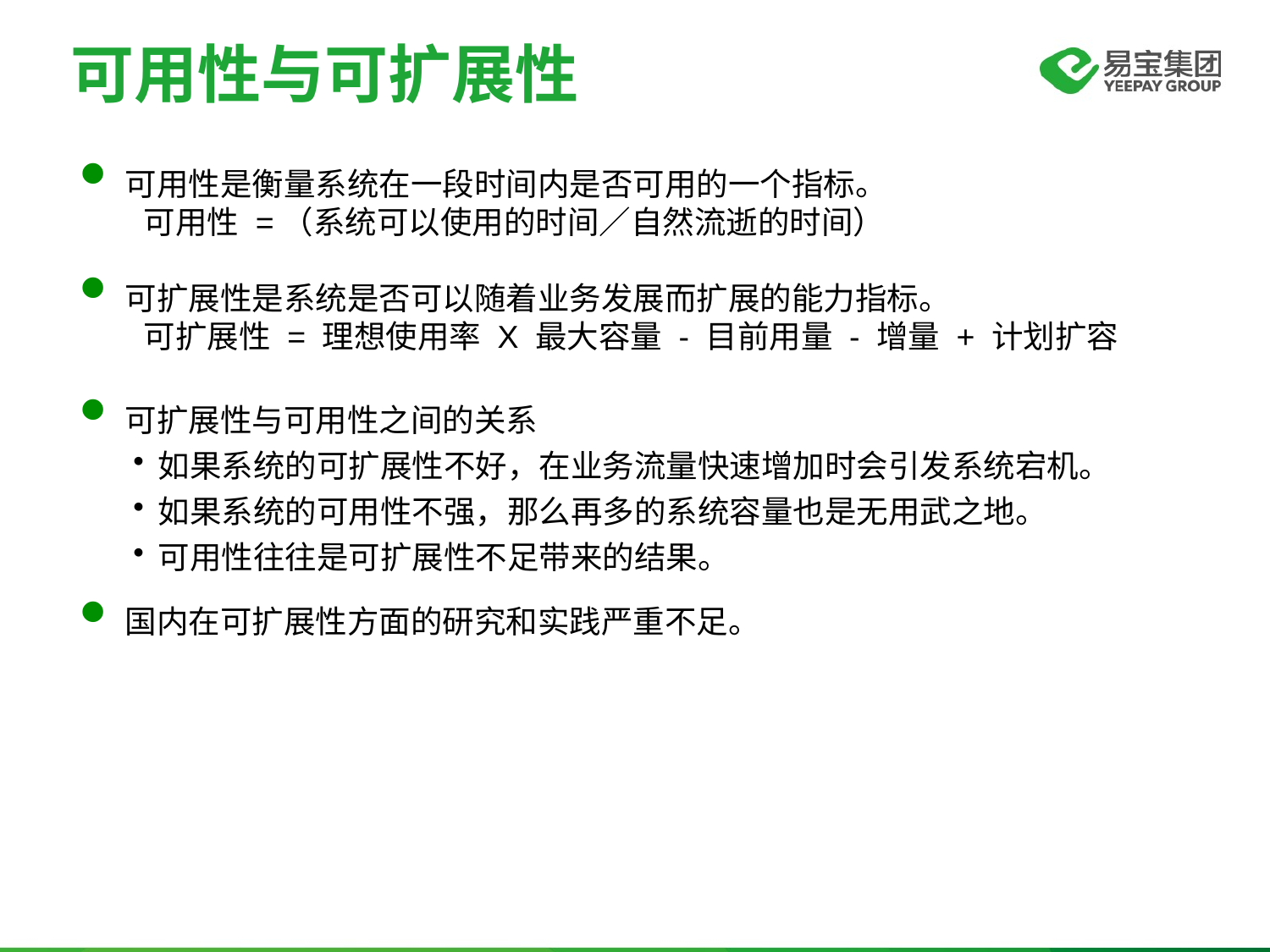

可用性与可扩展性
 可用性是衡量系统在一段时间内是否可用的一个指标。
可用性 =（系统可以使用的时间／自然流逝的时间）

 可扩展性是系统是否可以随着业务发展而扩展的能力指标。
可扩展性 = 理想使用率 X 最大容量 - 目前用量 - 增量 + 计划扩容

 可扩展性与可用性之间的关系
如果系统的可扩展性不好，在业务流量快速增加时会引发系统宕机。
如果系统的可用性不强，那么再多的系统容量也是无用武之地。
可用性往往是可扩展性不足带来的结果。

 国内在可扩展性方面的研究和实践严重不足。